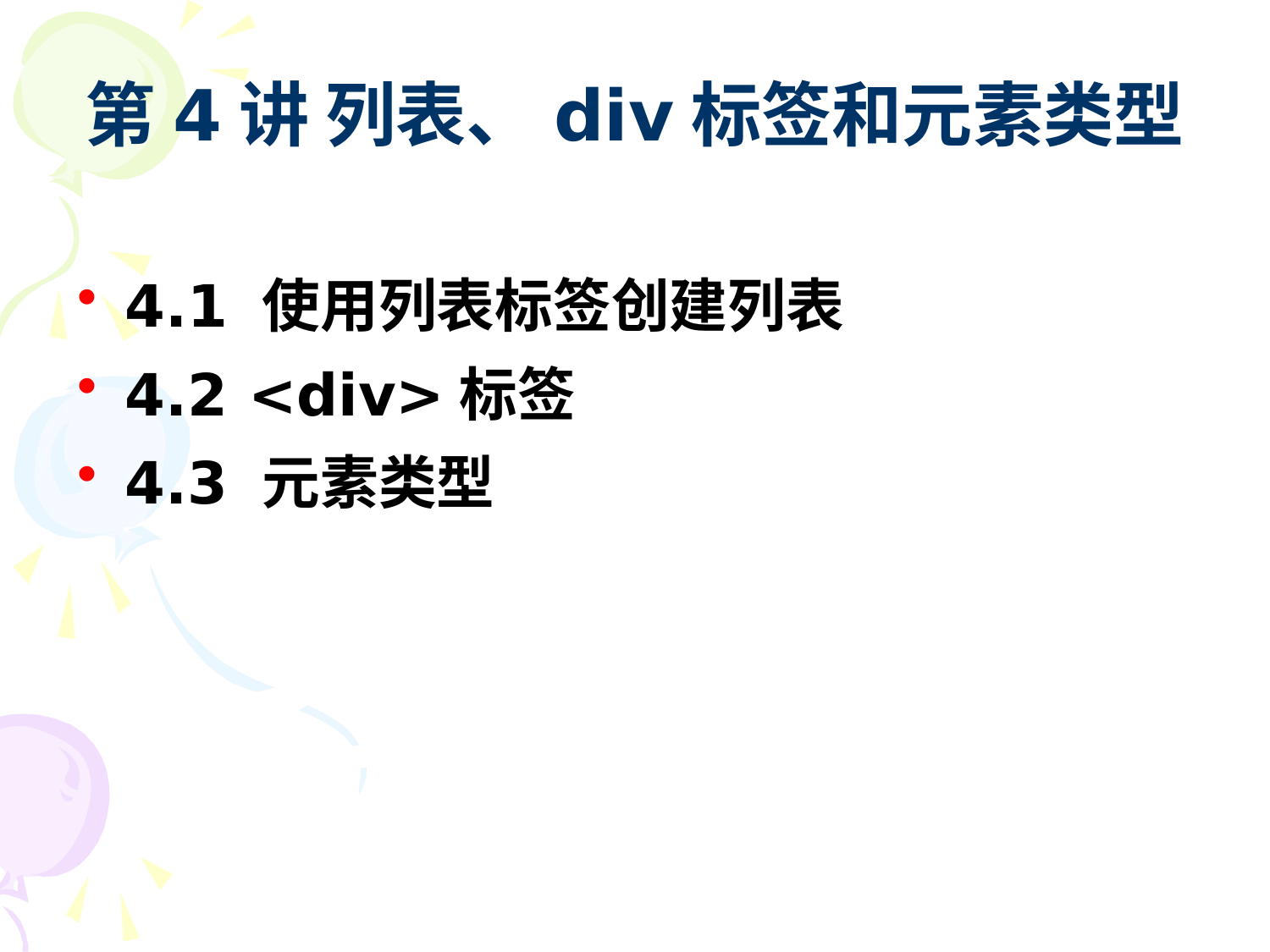

# 第4讲 列表、div标签和元素类型
4.1 使用列表标签创建列表
4.2 <div>标签
4.3 元素类型